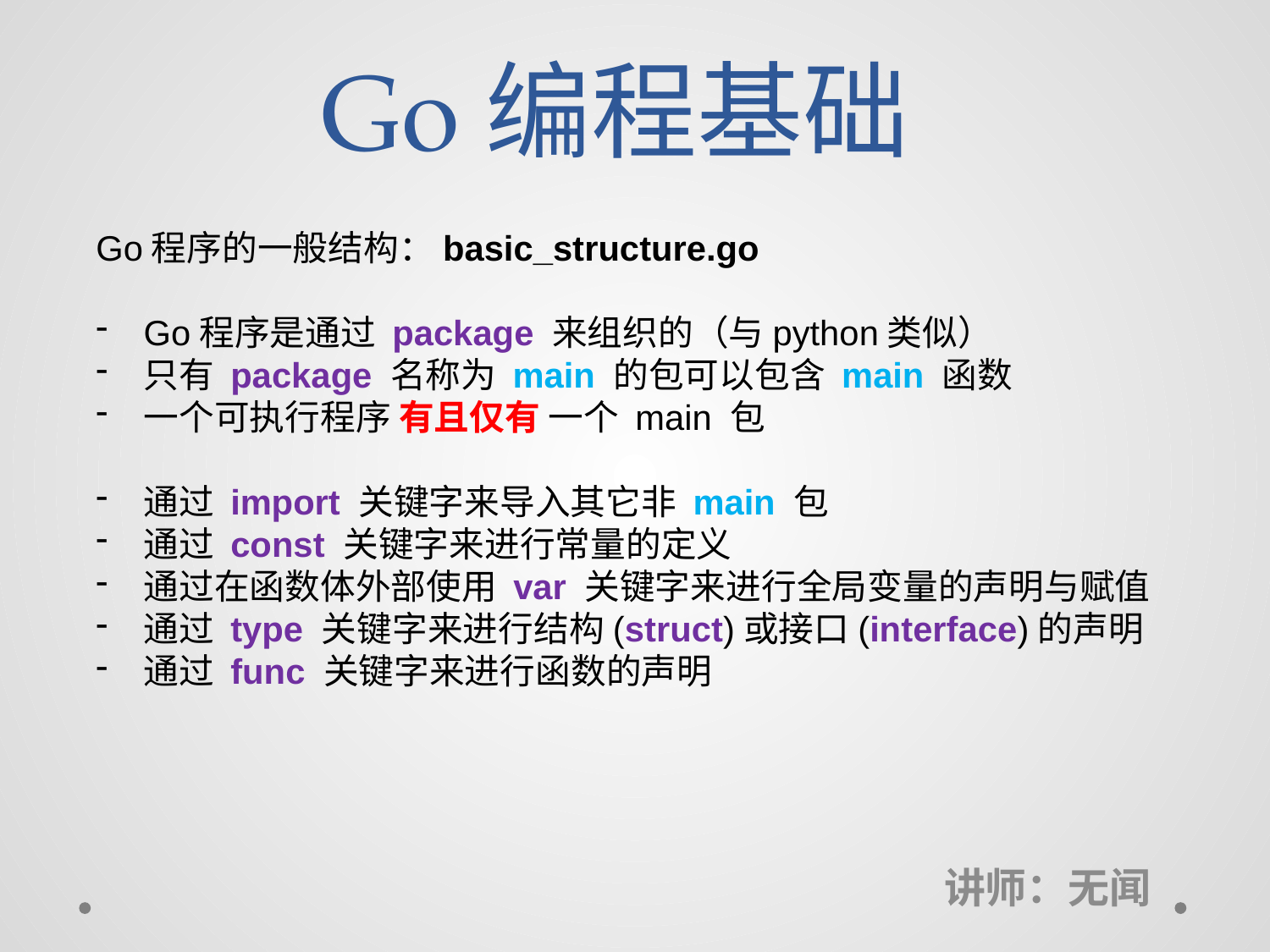

# Go编程基础
Go程序的一般结构：basic_structure.go

Go程序是通过 package 来组织的（与python类似）
只有 package 名称为 main 的包可以包含 main 函数
一个可执行程序 有且仅有 一个 main 包

通过 import 关键字来导入其它非 main 包
通过 const 关键字来进行常量的定义
通过在函数体外部使用 var 关键字来进行全局变量的声明与赋值
通过 type 关键字来进行结构(struct)或接口(interface)的声明
通过 func 关键字来进行函数的声明
讲师：无闻